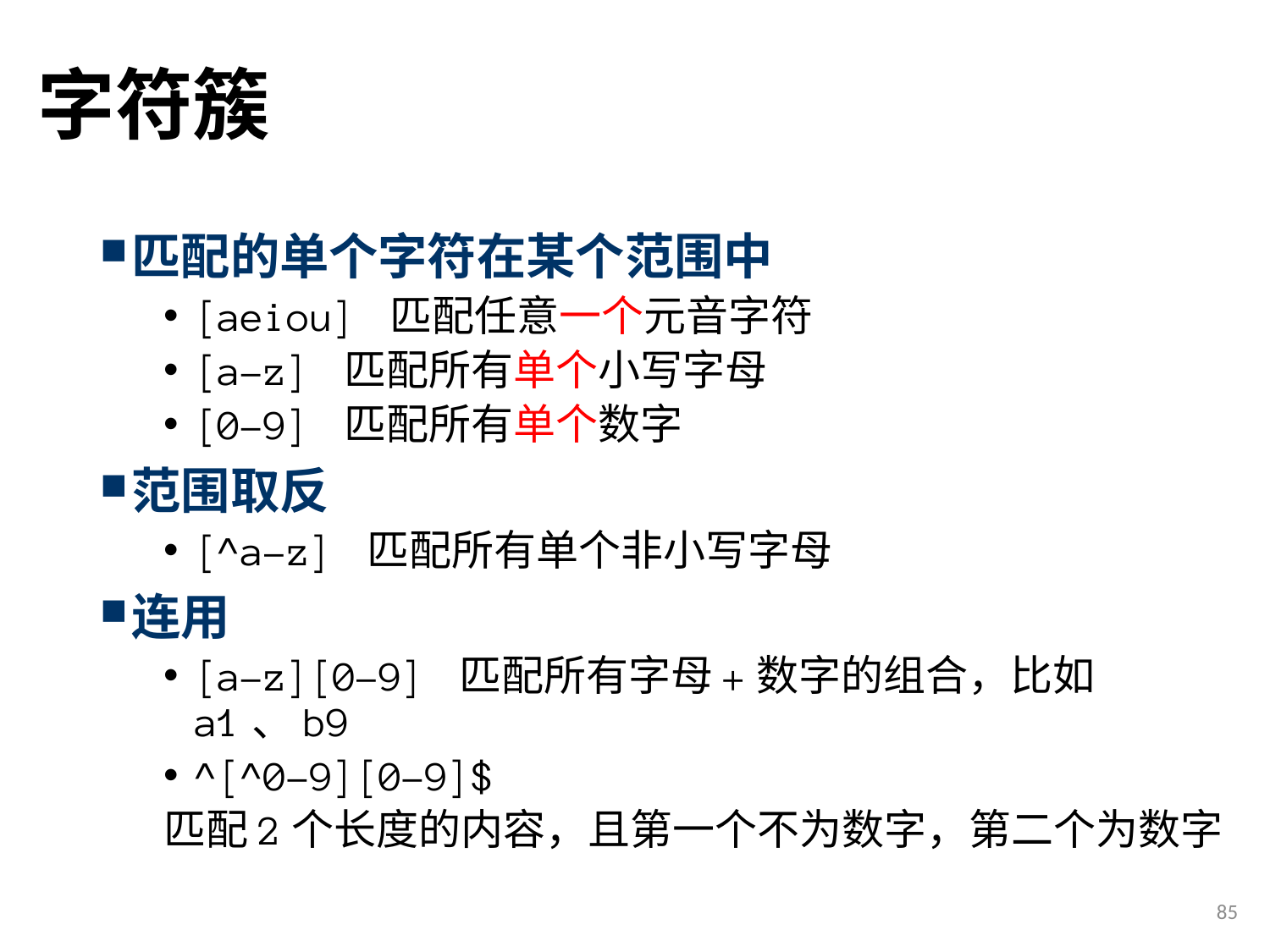

# 字符簇
匹配的单个字符在某个范围中
[aeiou] 匹配任意一个元音字符
[a-z] 匹配所有单个小写字母
[0-9] 匹配所有单个数字
范围取反
[^a-z] 匹配所有单个非小写字母
连用
[a-z][0-9] 匹配所有字母+数字的组合，比如a1、b9
^[^0-9][0-9]$
匹配2个长度的内容，且第一个不为数字，第二个为数字
85